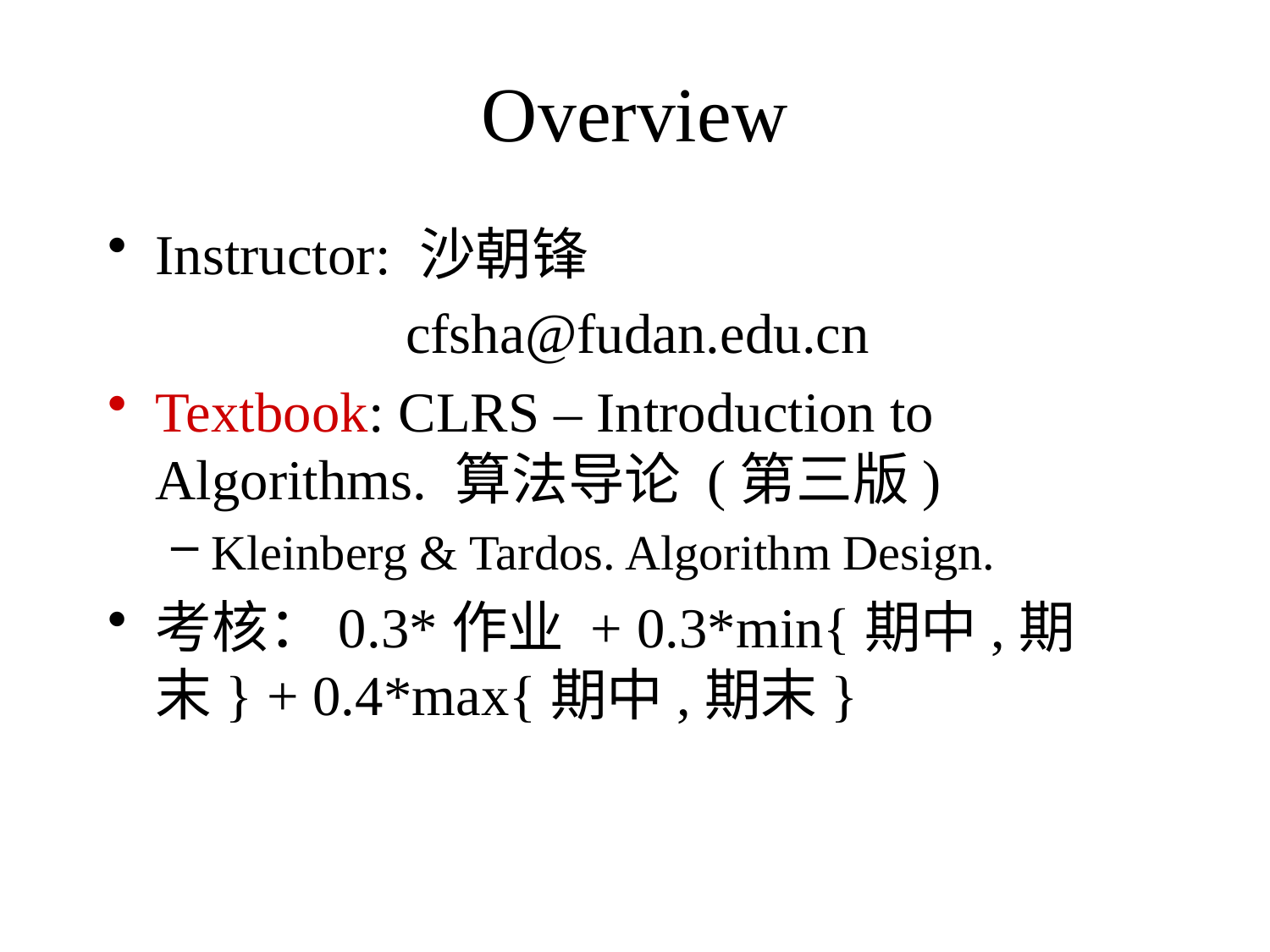

# Overview
Instructor: 沙朝锋
                     cfsha@fudan.edu.cn
Textbook: CLRS – Introduction to Algorithms. 算法导论 (第三版)
Kleinberg & Tardos. Algorithm Design.
考核：0.3*作业 + 0.3*min{期中,期末} + 0.4*max{期中,期末}

2